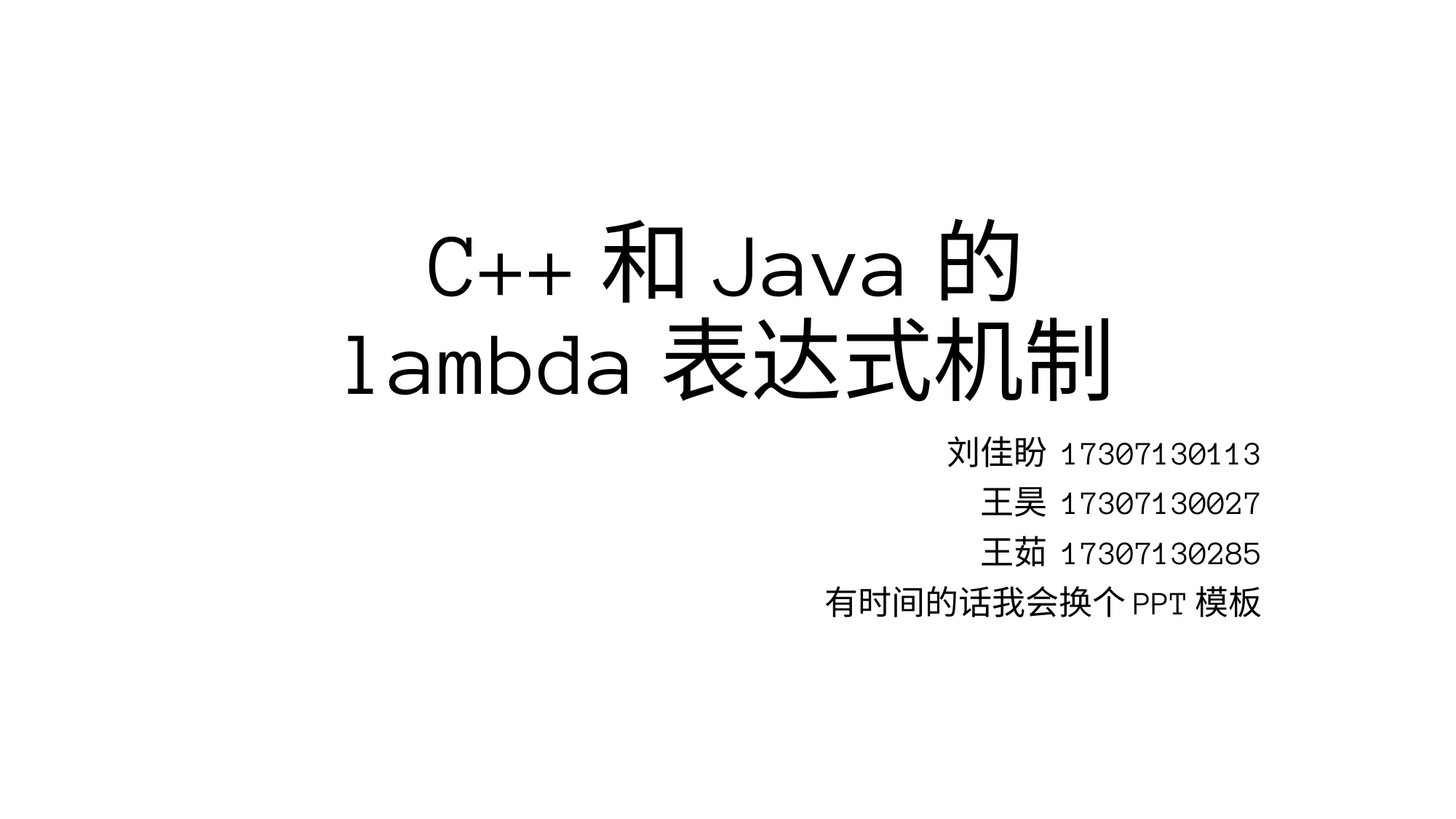

# C++和Java的 lambda表达式机制
刘佳盼 17307130113
王昊 17307130027
王茹 17307130285
有时间的话我会换个PPT模板